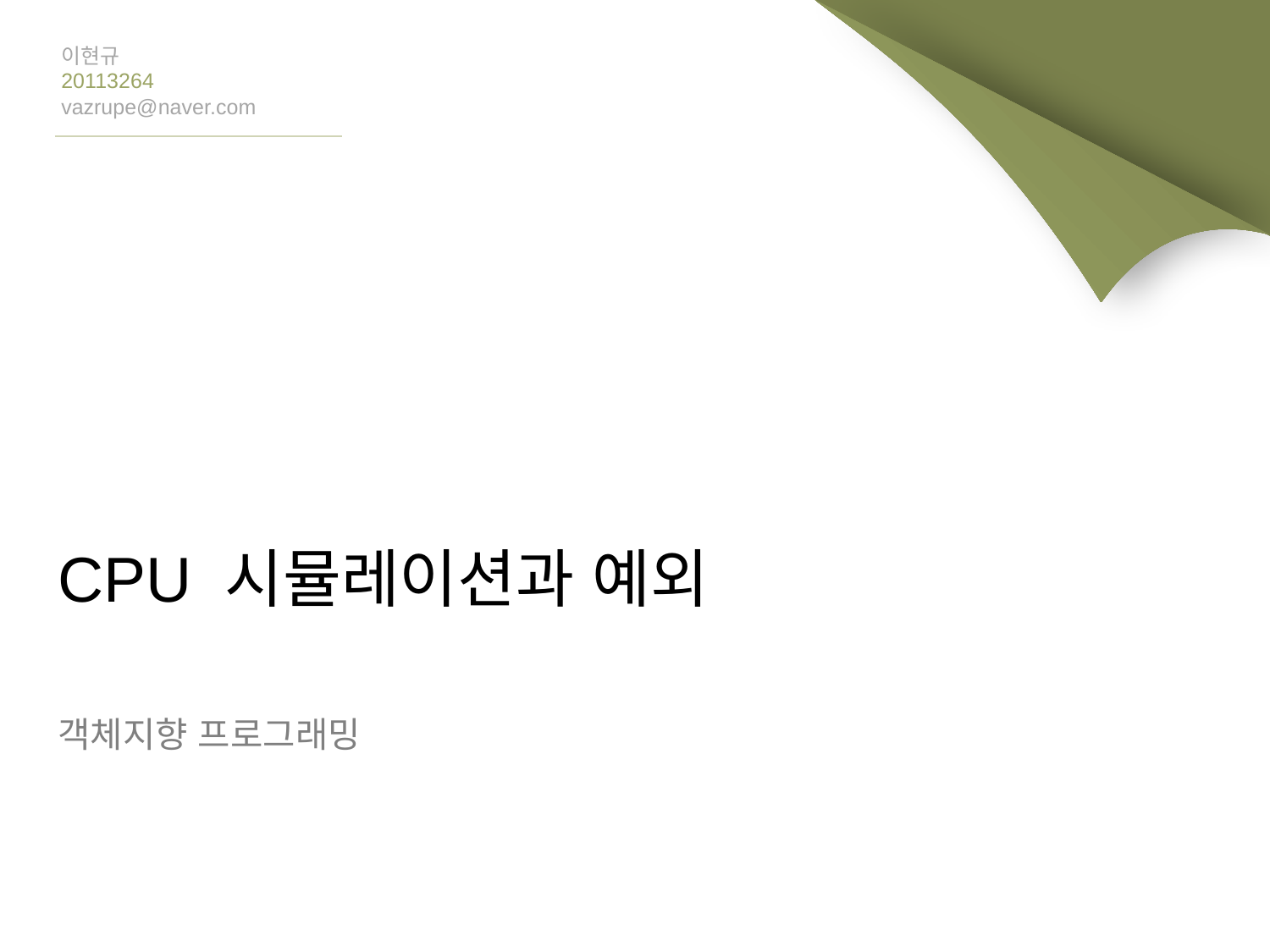

이현규
20113264
vazrupe@naver.com
# CPU 시뮬레이션과 예외
객체지향 프로그래밍